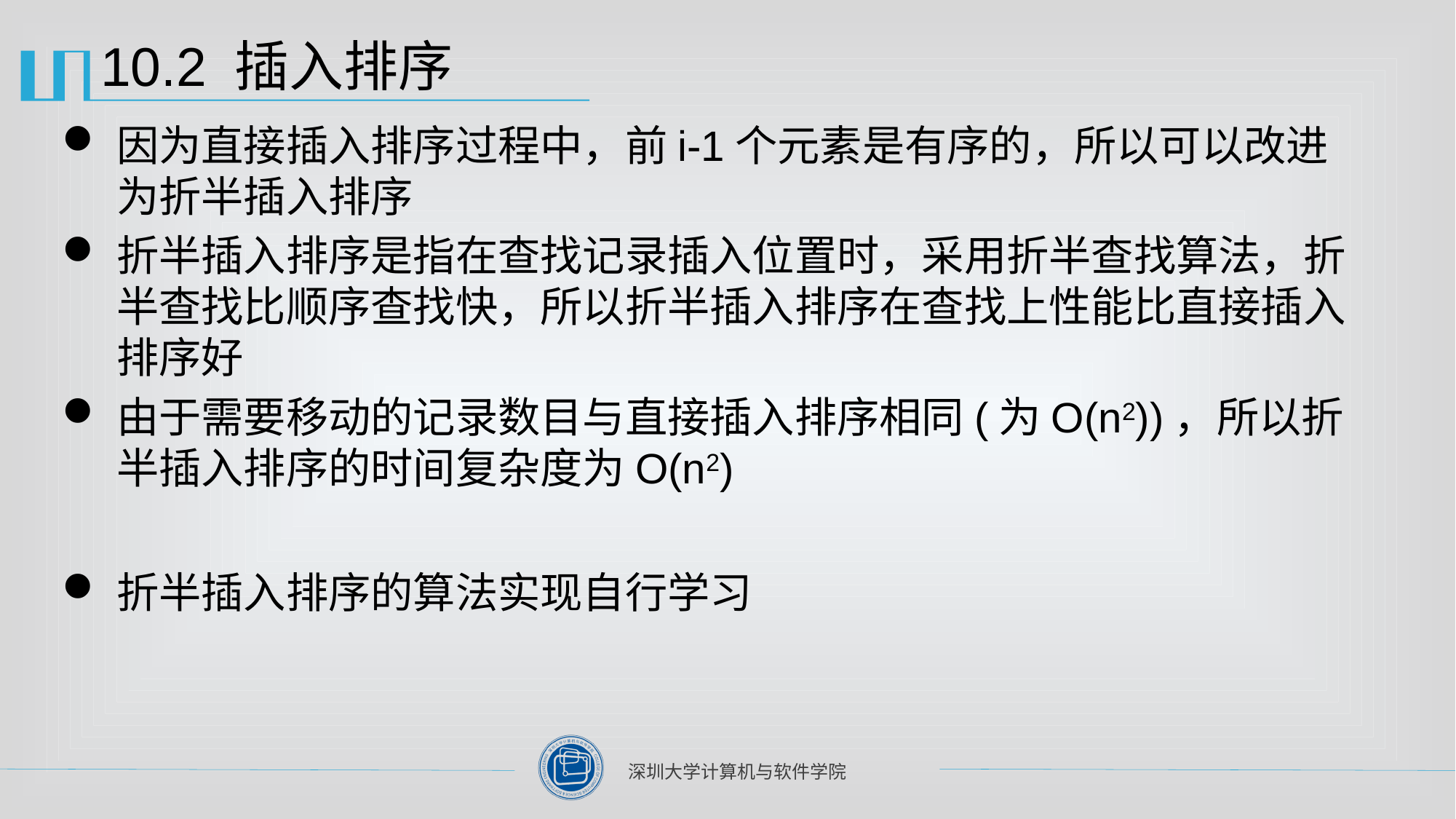

# 10.2 插入排序
因为直接插入排序过程中，前i-1个元素是有序的，所以可以改进为折半插入排序
折半插入排序是指在查找记录插入位置时，采用折半查找算法，折半查找比顺序查找快，所以折半插入排序在查找上性能比直接插入排序好
由于需要移动的记录数目与直接插入排序相同(为O(n2))，所以折半插入排序的时间复杂度为O(n2)

折半插入排序的算法实现自行学习

19